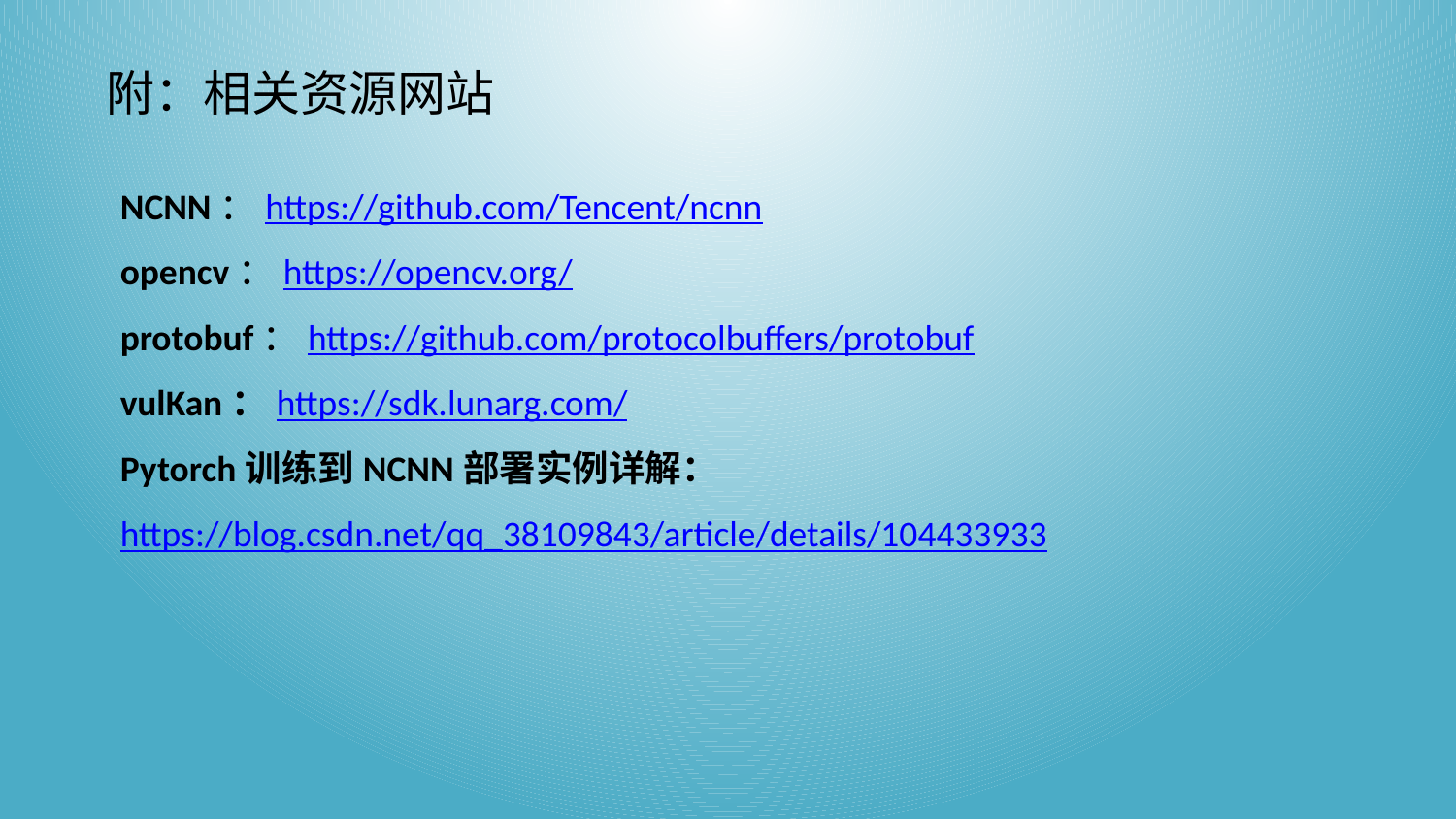

附：相关资源网站
NCNN：https://github.com/Tencent/ncnn
opencv：https://opencv.org/
protobuf：https://github.com/protocolbuffers/protobuf
vulKan：https://sdk.lunarg.com/
Pytorch训练到NCNN部署实例详解：
https://blog.csdn.net/qq_38109843/article/details/104433933